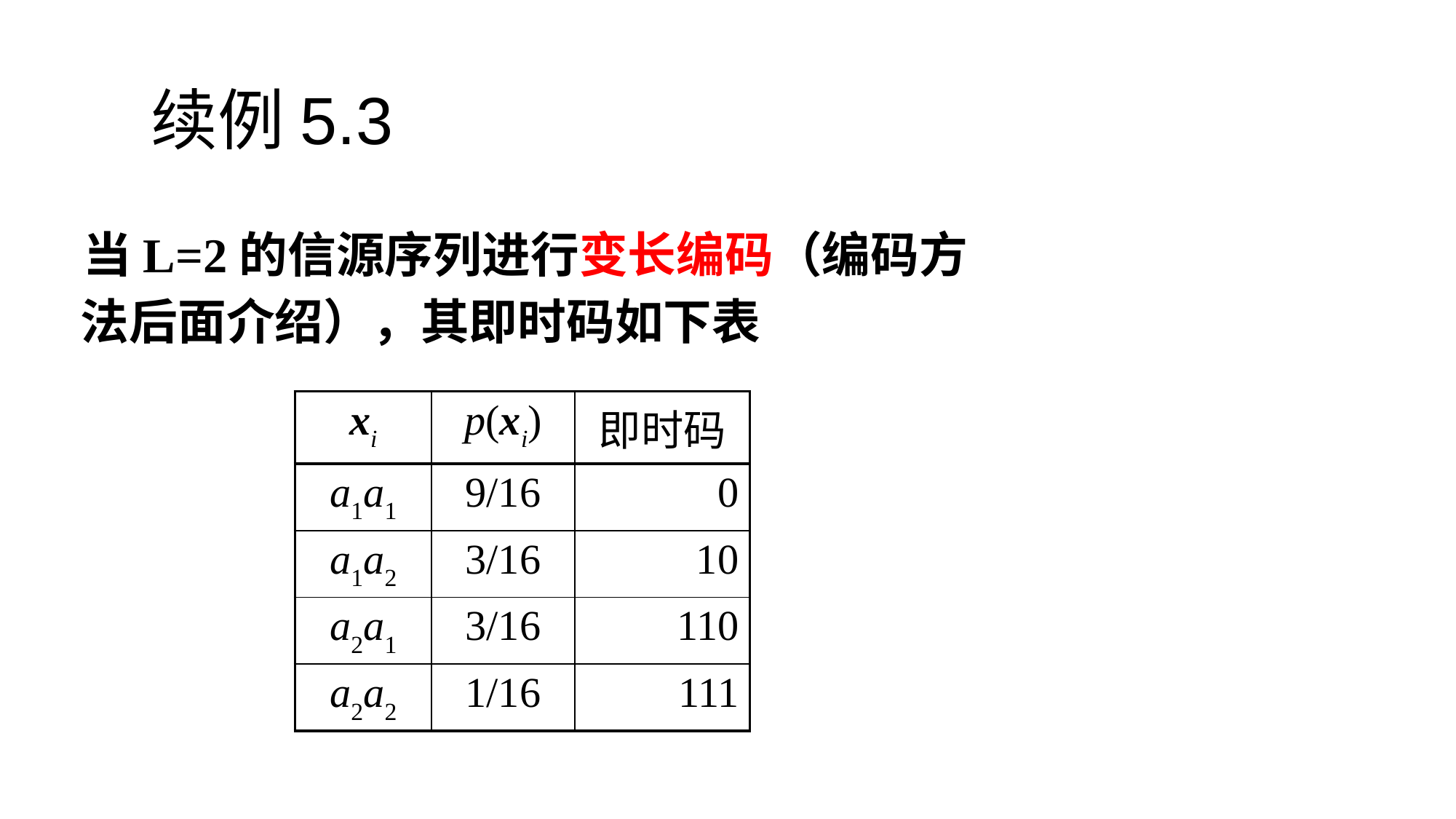

# 续例5.3
当L=2的信源序列进行变长编码（编码方法后面介绍），其即时码如下表
| xi | p(xi) | 即时码 |
| --- | --- | --- |
| a1a1 | 9/16 | 0 |
| a1a2 | 3/16 | 10 |
| a2a1 | 3/16 | 110 |
| a2a2 | 1/16 | 111 |